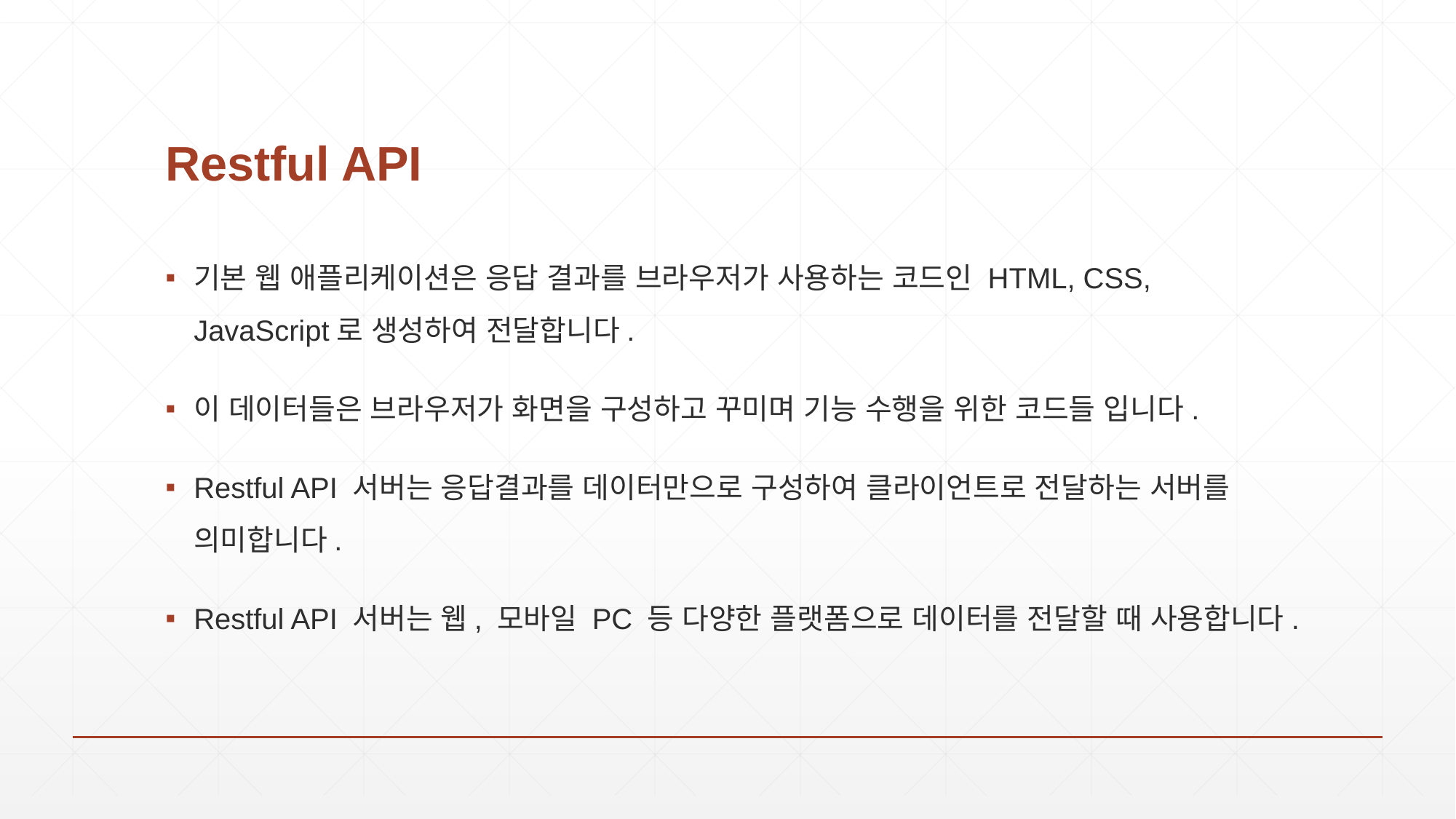

# Restful API
기본 웹 애플리케이션은 응답 결과를 브라우저가 사용하는 코드인 HTML, CSS, JavaScript로 생성하여 전달합니다.
이 데이터들은 브라우저가 화면을 구성하고 꾸미며 기능 수행을 위한 코드들 입니다.
Restful API 서버는 응답결과를 데이터만으로 구성하여 클라이언트로 전달하는 서버를 의미합니다.
Restful API 서버는 웹, 모바일 PC 등 다양한 플랫폼으로 데이터를 전달할 때 사용합니다.